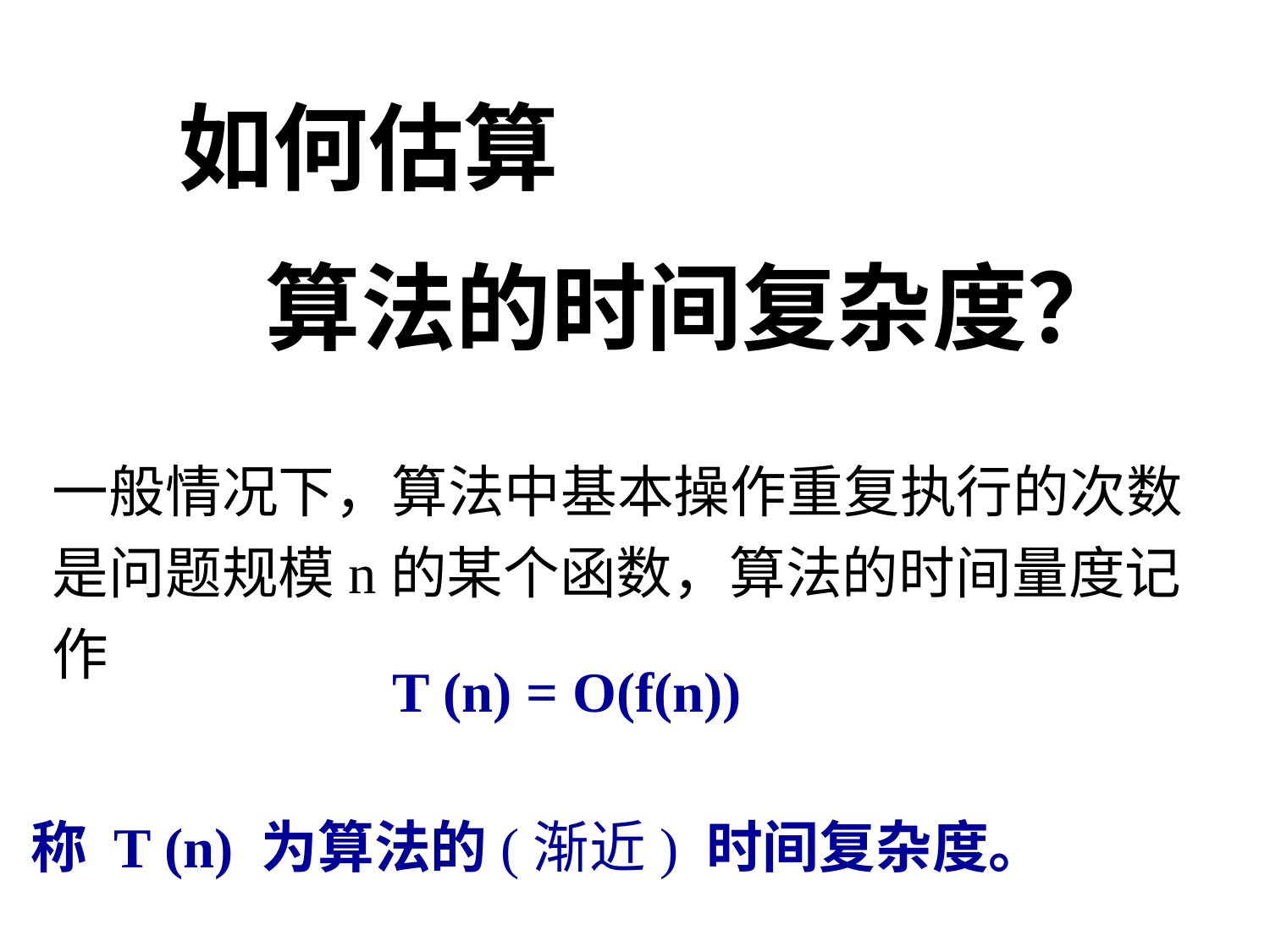

如何估算
   算法的时间复杂度？
一般情况下，算法中基本操作重复执行的次数是问题规模n的某个函数，算法的时间量度记作
T (n) = O(f(n))
称 T (n) 为算法的(渐近) 时间复杂度。